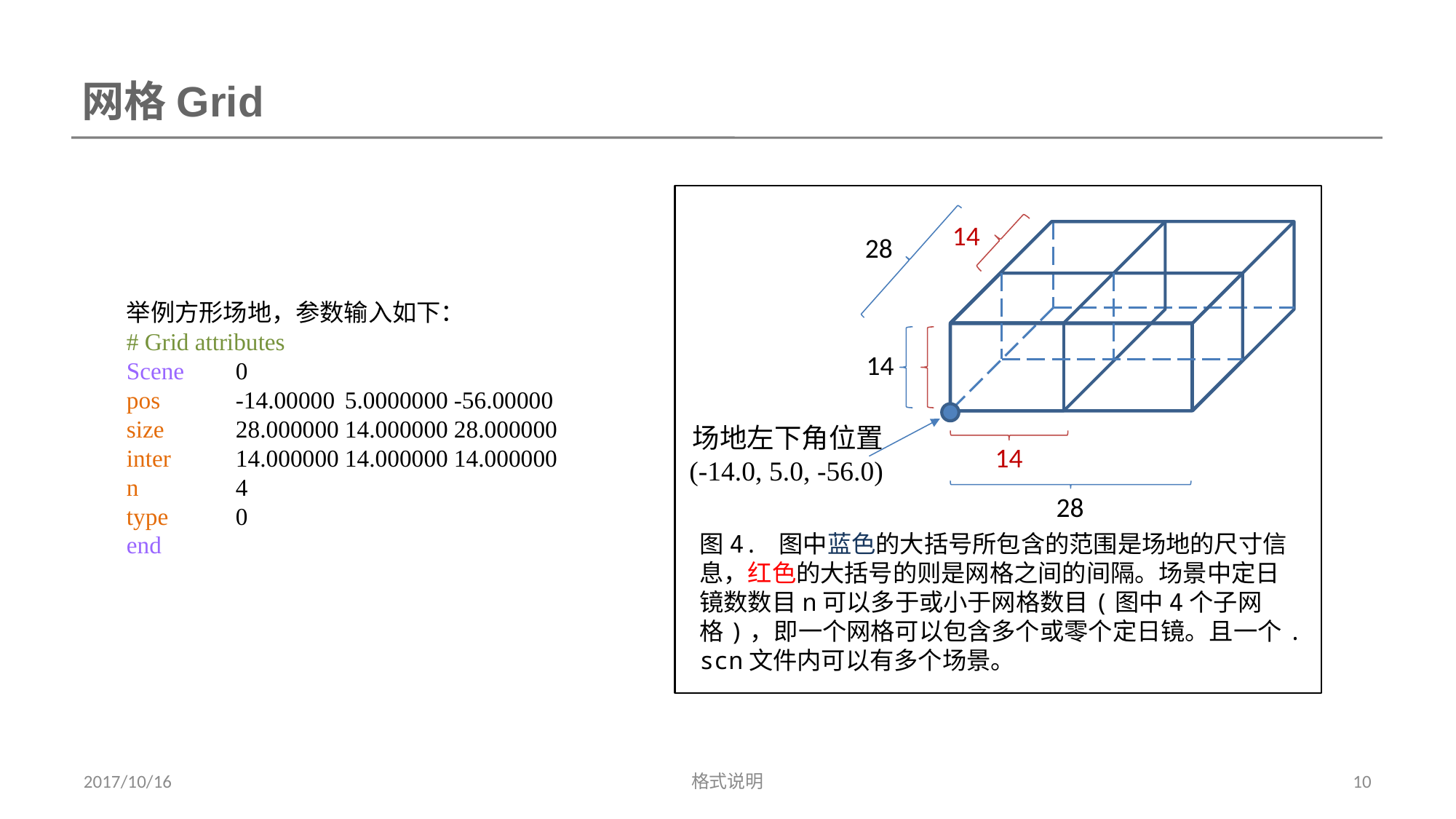

网格Grid

14

28

14

场地左下角位置
(-14.0, 5.0, -56.0)
14
28
图4. 图中蓝色的大括号所包含的范围是场地的尺寸信息，红色的大括号的则是网格之间的间隔。场景中定日镜数数目n可以多于或小于网格数目(图中4个子网格)，即一个网格可以包含多个或零个定日镜。且一个.scn文件内可以有多个场景。
举例方形场地，参数输入如下：
# Grid attributes
Scene	0
pos	-14.00000	5.0000000	-56.00000
size	28.000000	14.000000	28.000000
inter	14.000000	14.000000	14.000000
n	4
type	0
end
2017/10/16
格式说明
10